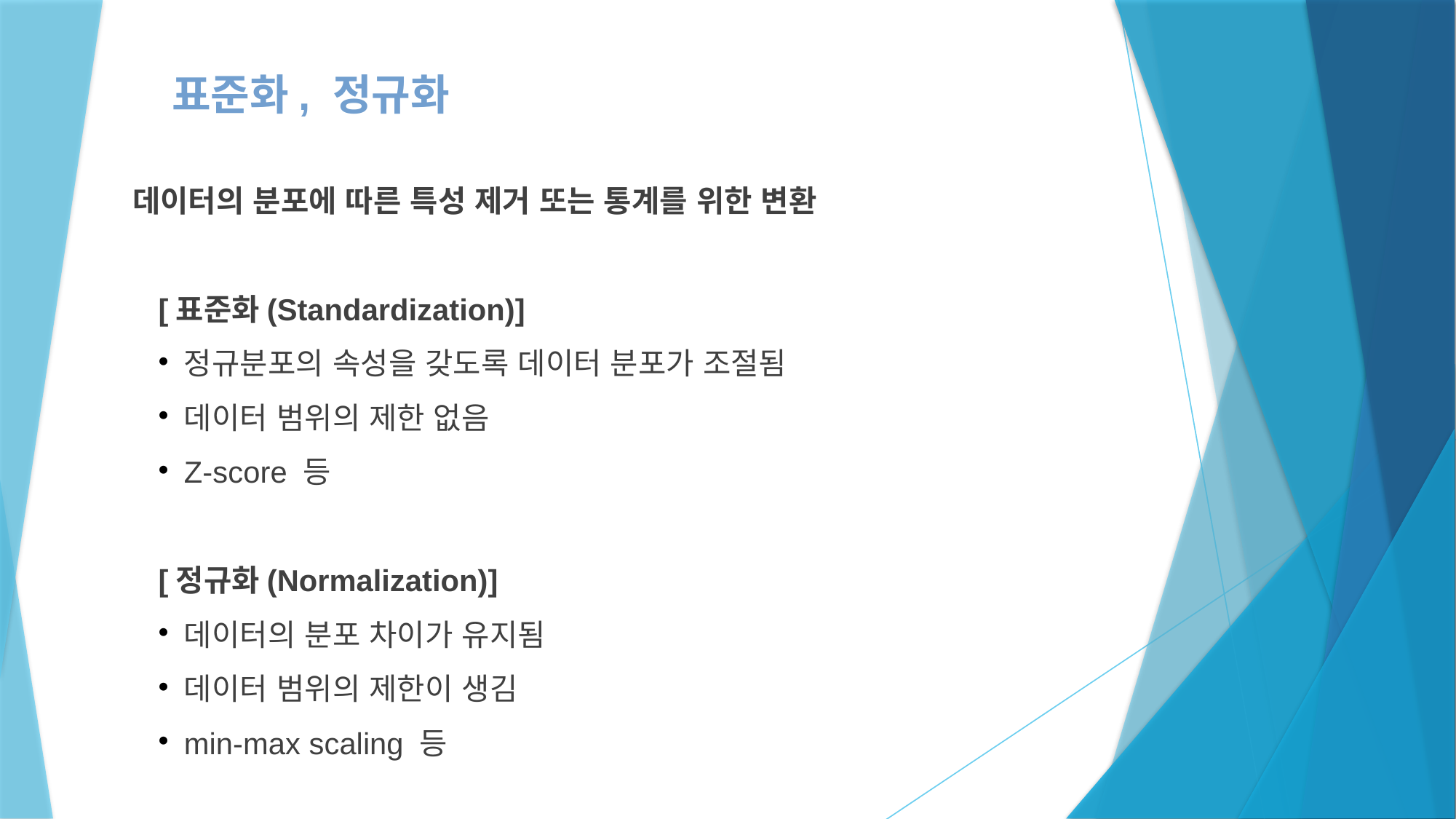

표준화, 정규화
데이터의 분포에 따른 특성 제거 또는 통계를 위한 변환

[표준화(Standardization)]
정규분포의 속성을 갖도록 데이터 분포가 조절됨
데이터 범위의 제한 없음
Z-score 등

[정규화(Normalization)]
데이터의 분포 차이가 유지됨
데이터 범위의 제한이 생김
min-max scaling 등